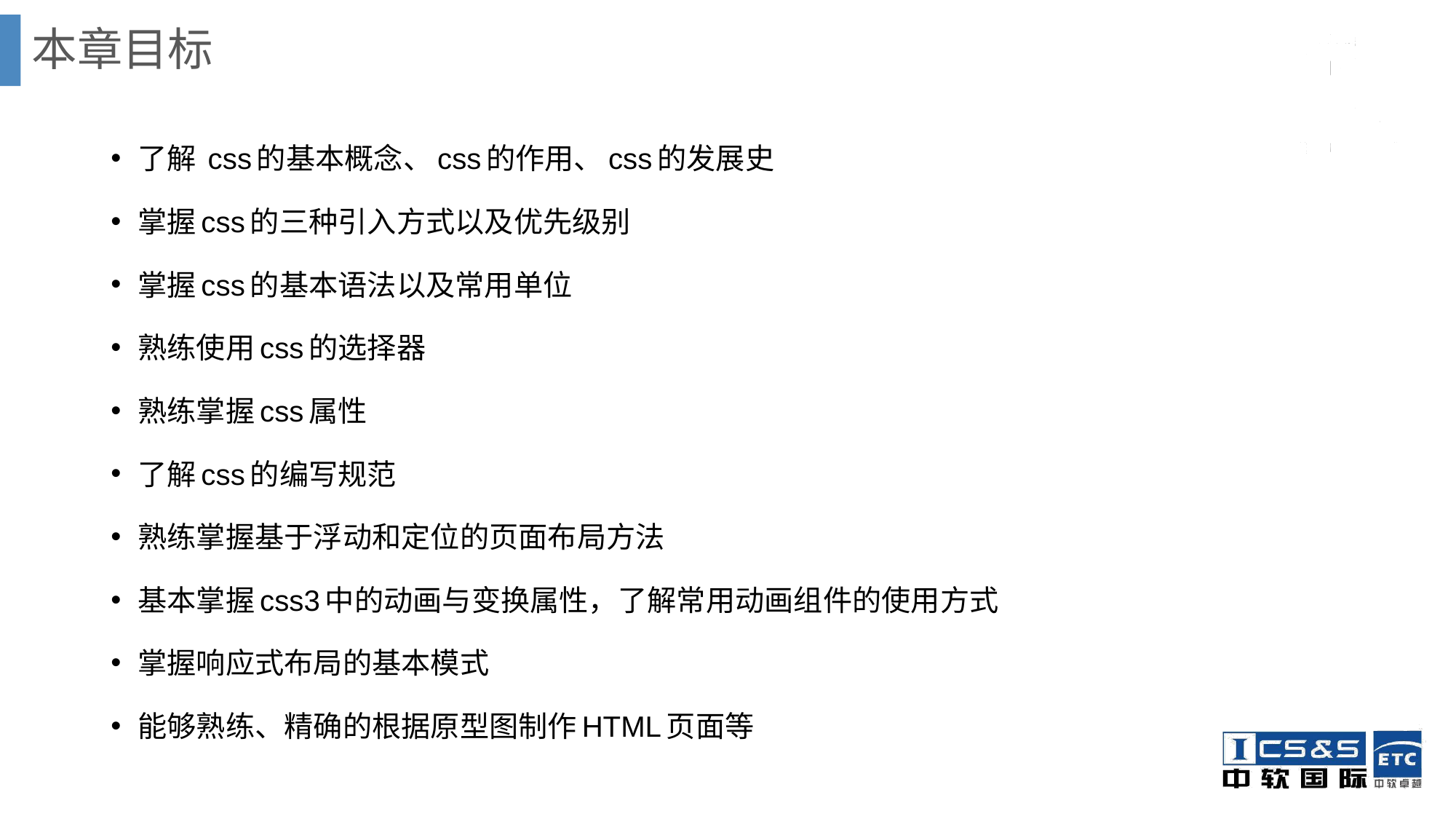

# 本章目标
了解 css的基本概念、css的作用、css的发展史
掌握css的三种引入方式以及优先级别
掌握css的基本语法以及常用单位
熟练使用css的选择器
熟练掌握css属性
了解css的编写规范
熟练掌握基于浮动和定位的页面布局方法
基本掌握css3中的动画与变换属性，了解常用动画组件的使用方式
掌握响应式布局的基本模式
能够熟练、精确的根据原型图制作HTML页面等